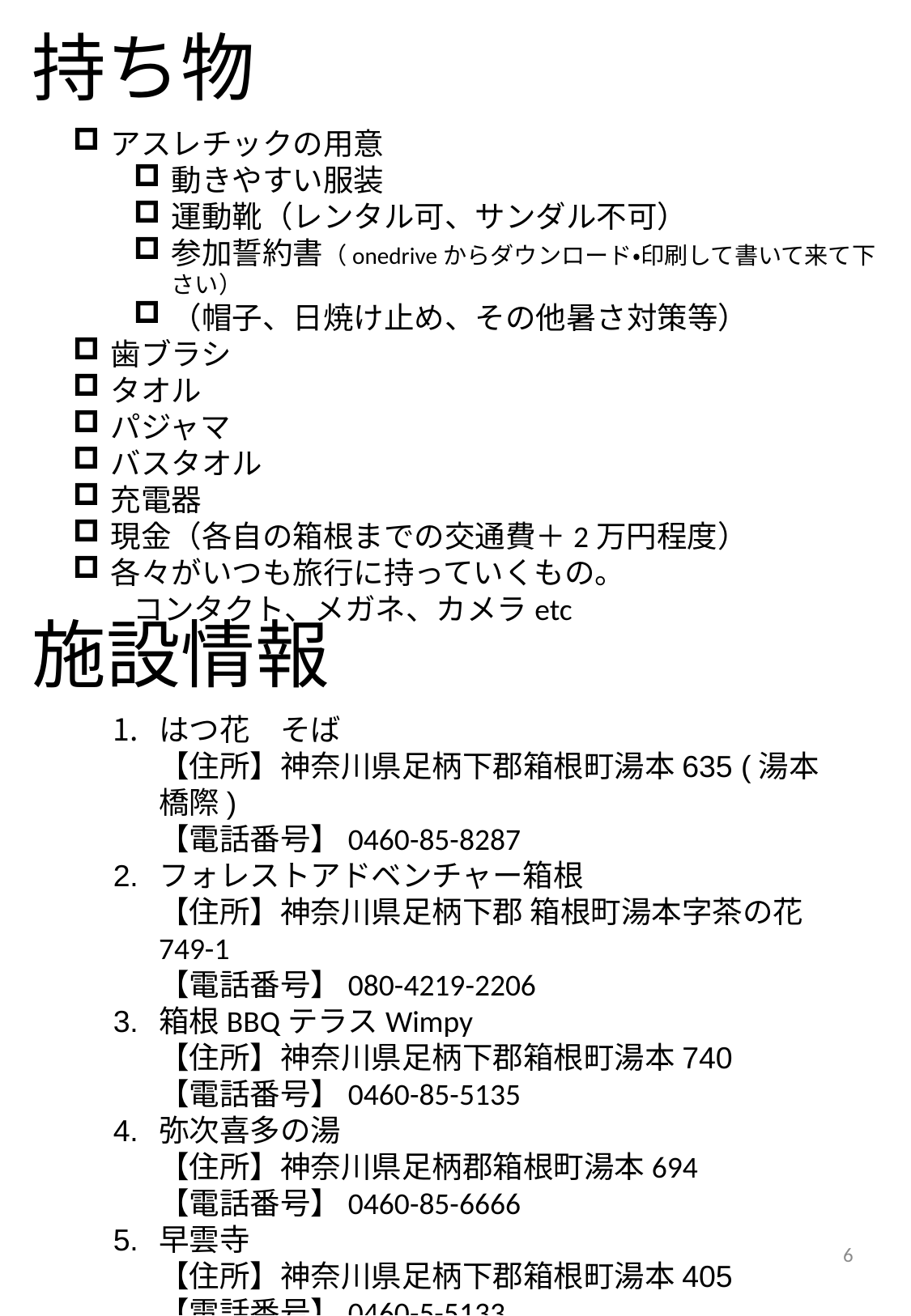

持ち物
アスレチックの用意
動きやすい服装
運動靴（レンタル可、サンダル不可）
参加誓約書（onedriveからダウンロード・印刷して書いて来て下さい）
（帽子、日焼け止め、その他暑さ対策等）
歯ブラシ
タオル
パジャマ
バスタオル
充電器
現金（各自の箱根までの交通費＋2万円程度）
各々がいつも旅行に持っていくもの。
コンタクト、メガネ、カメラetc
# 施設情報
はつ花　そば
【住所】神奈川県足柄下郡箱根町湯本635 (湯本橋際)
【電話番号】0460-85-8287
フォレストアドベンチャー箱根
【住所】神奈川県足柄下郡 箱根町湯本字茶の花749-1
【電話番号】080-4219-2206
箱根BBQテラスWimpy
【住所】神奈川県足柄下郡箱根町湯本740
【電話番号】0460-85-5135
弥次喜多の湯
【住所】神奈川県足柄郡箱根町湯本694
【電話番号】0460-85-6666
早雲寺
【住所】神奈川県足柄下郡箱根町湯本405
【電話番号】0460-5-5133
6